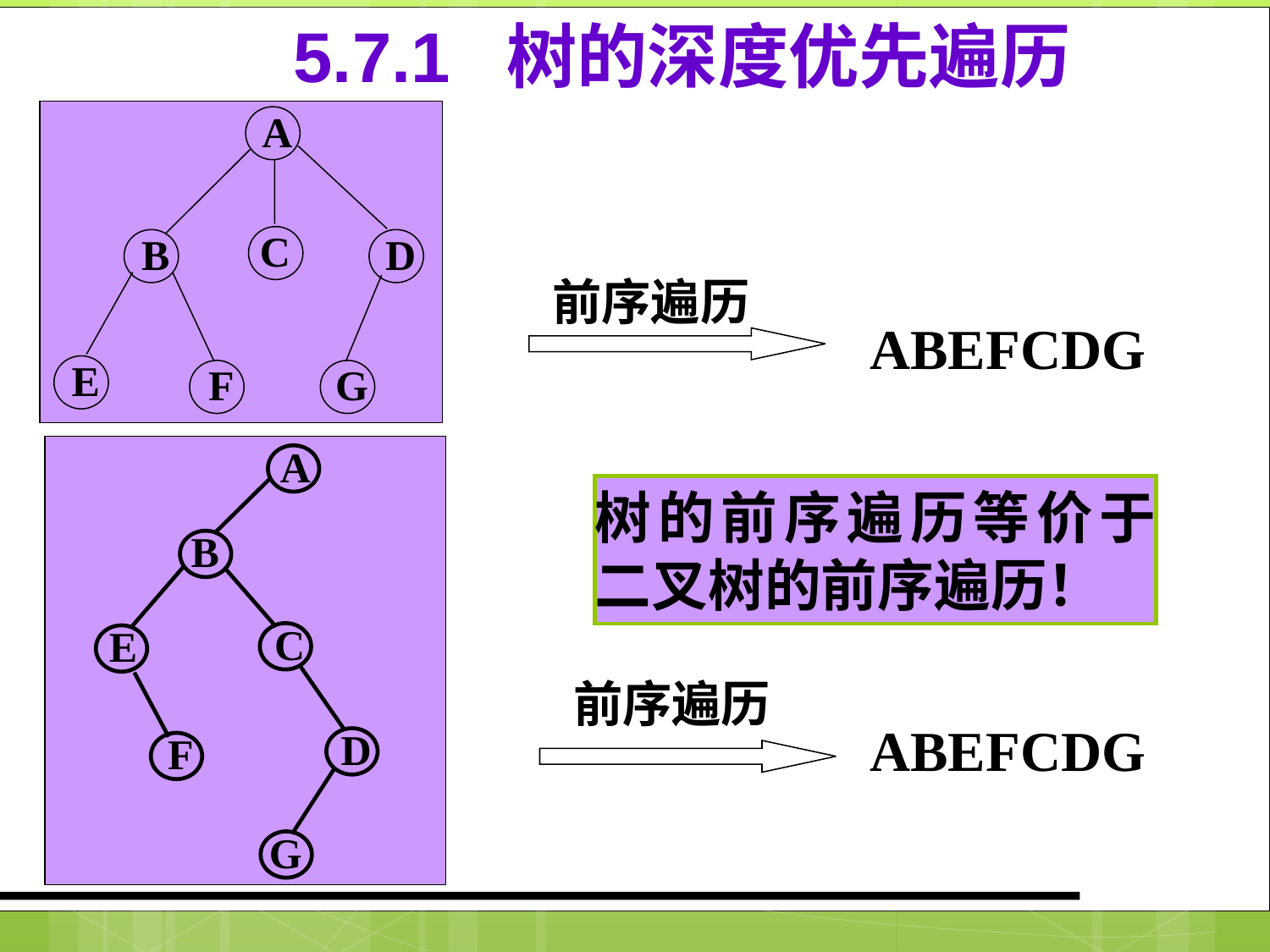

5.7.1  树的深度优先遍历
A

C
B

D

E

F

G

前序遍历

ABEFCDG

A

B

C

E

D

F

G

树的前序遍历等价于二叉树的前序遍历！
前序遍历

ABEFCDG